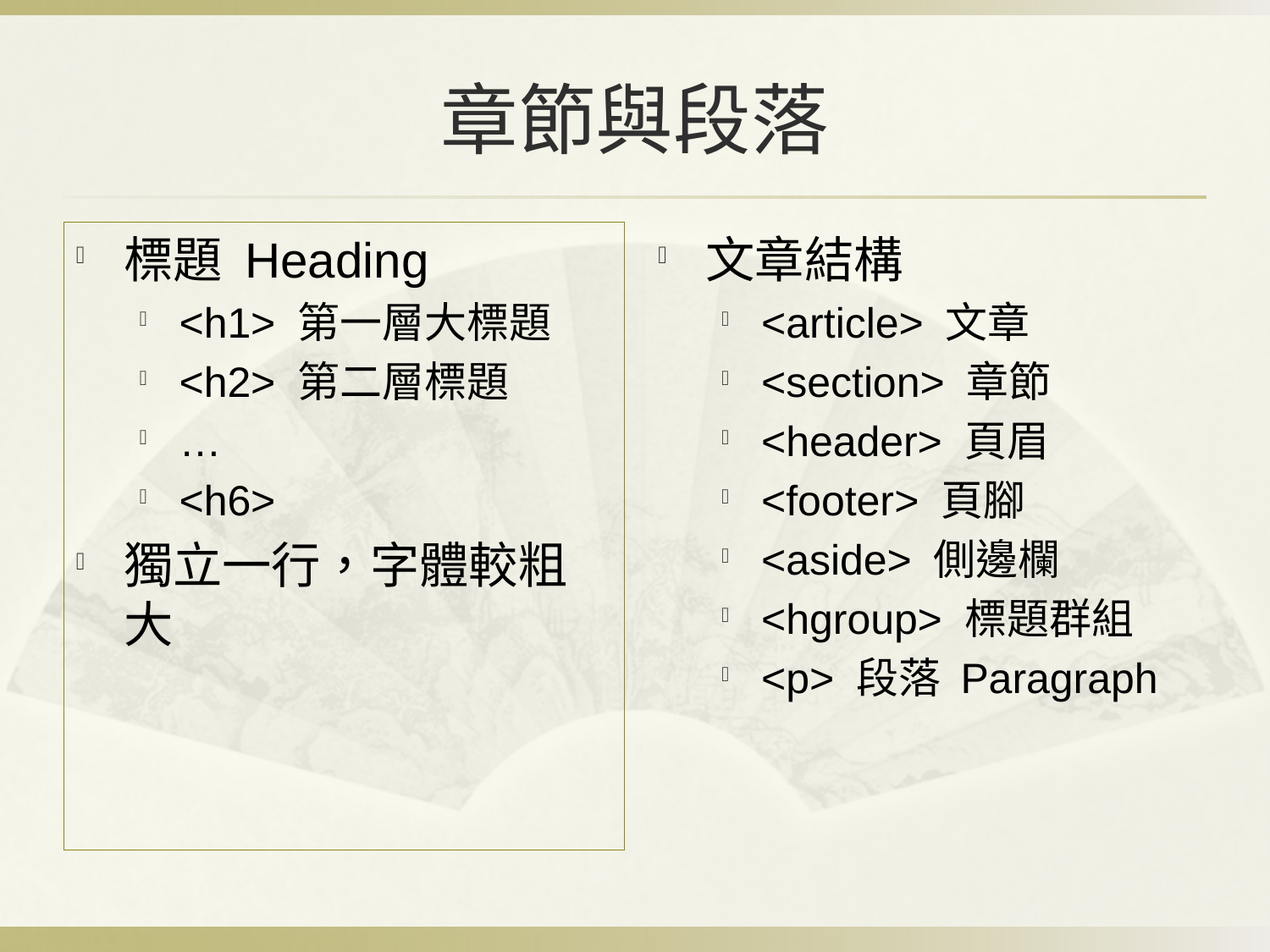

# 章節與段落
標題 Heading
<h1> 第一層大標題
<h2> 第二層標題
…
<h6>
獨立一行，字體較粗大
文章結構
<article> 文章
<section> 章節
<header> 頁眉
<footer> 頁腳
<aside> 側邊欄
<hgroup> 標題群組
<p> 段落 Paragraph